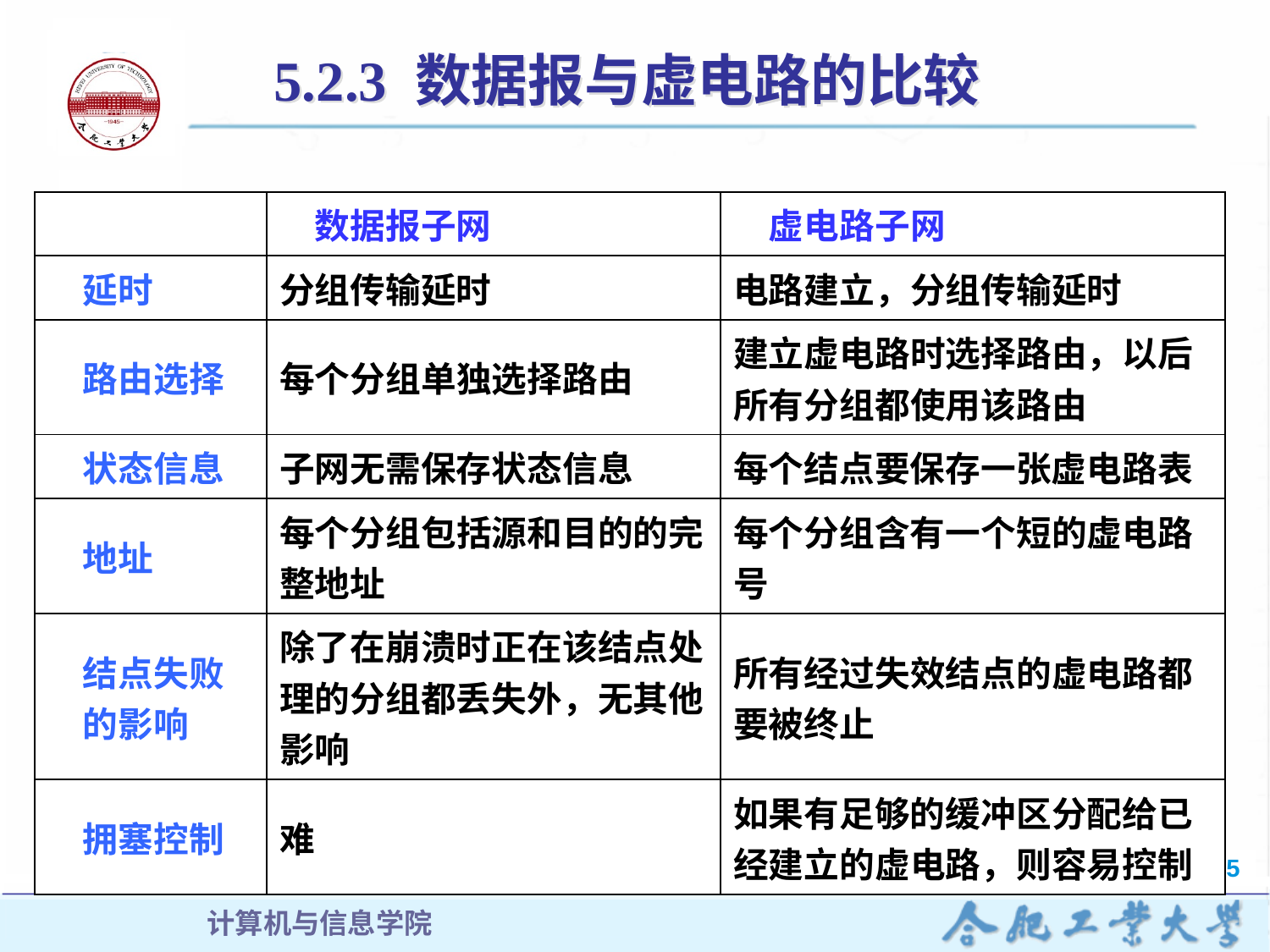

# 5.2.3 数据报与虚电路的比较
|  | 数据报子网 | 虚电路子网 |
| --- | --- | --- |
| 延时 | 分组传输延时 | 电路建立，分组传输延时 |
| 路由选择 | 每个分组单独选择路由 | 建立虚电路时选择路由，以后所有分组都使用该路由 |
| 状态信息 | 子网无需保存状态信息 | 每个结点要保存一张虚电路表 |
| 地址 | 每个分组包括源和目的的完整地址 | 每个分组含有一个短的虚电路号 |
| 结点失败 　的影响 | 除了在崩溃时正在该结点处理的分组都丢失外，无其他影响 | 所有经过失效结点的虚电路都要被终止 |
| 拥塞控制 | 难 | 如果有足够的缓冲区分配给已经建立的虚电路，则容易控制 |